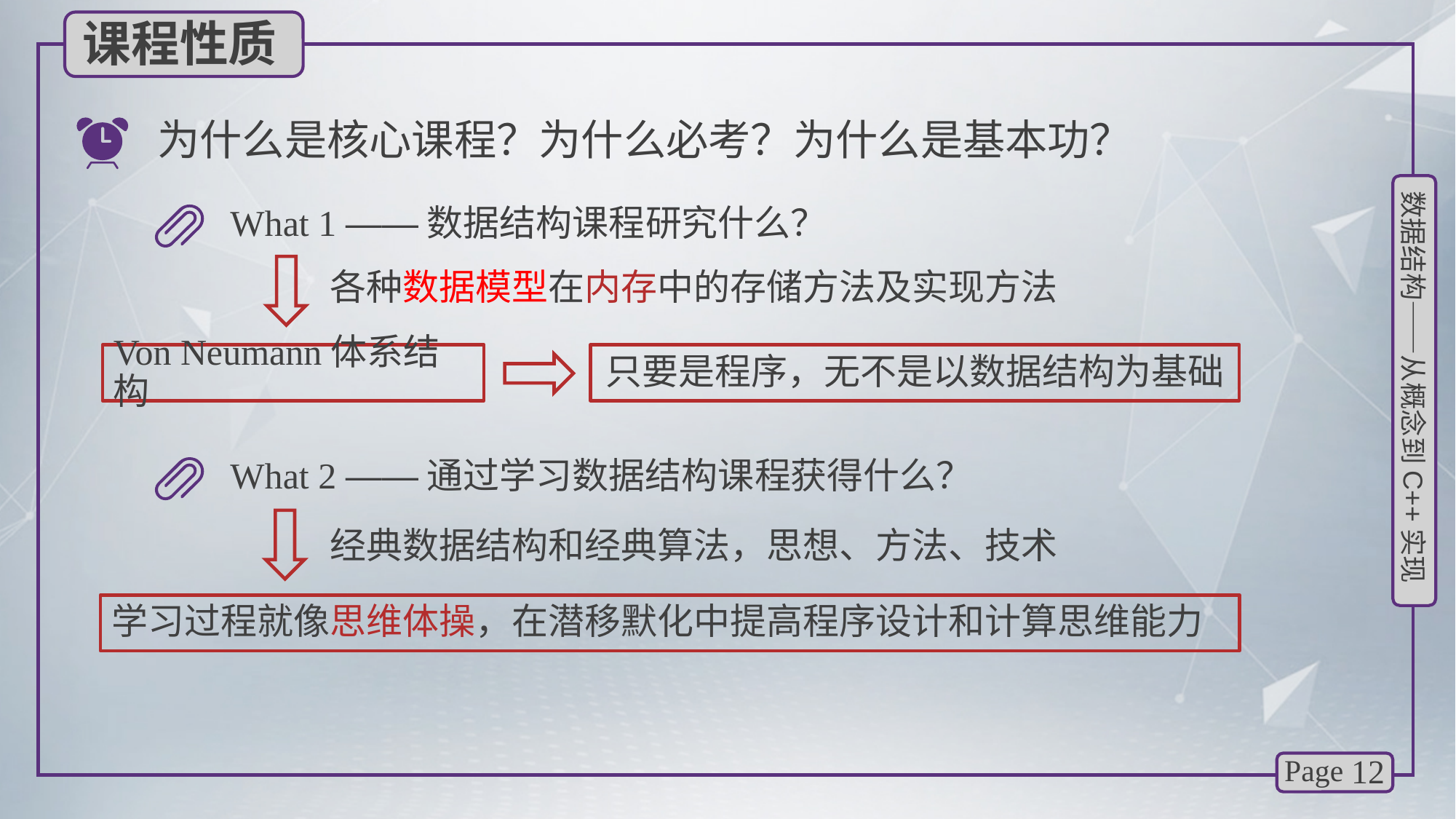

课程性质

为什么是核心课程？为什么必考？为什么是基本功？

What 1 ——数据结构课程研究什么？

Von Neumann体系结构
各种数据模型在内存中的存储方法及实现方法
只要是程序，无不是以数据结构为基础

What 2 ——通过学习数据结构课程获得什么？

学习过程就像思维体操，在潜移默化中提高程序设计和计算思维能力
经典数据结构和经典算法，思想、方法、技术